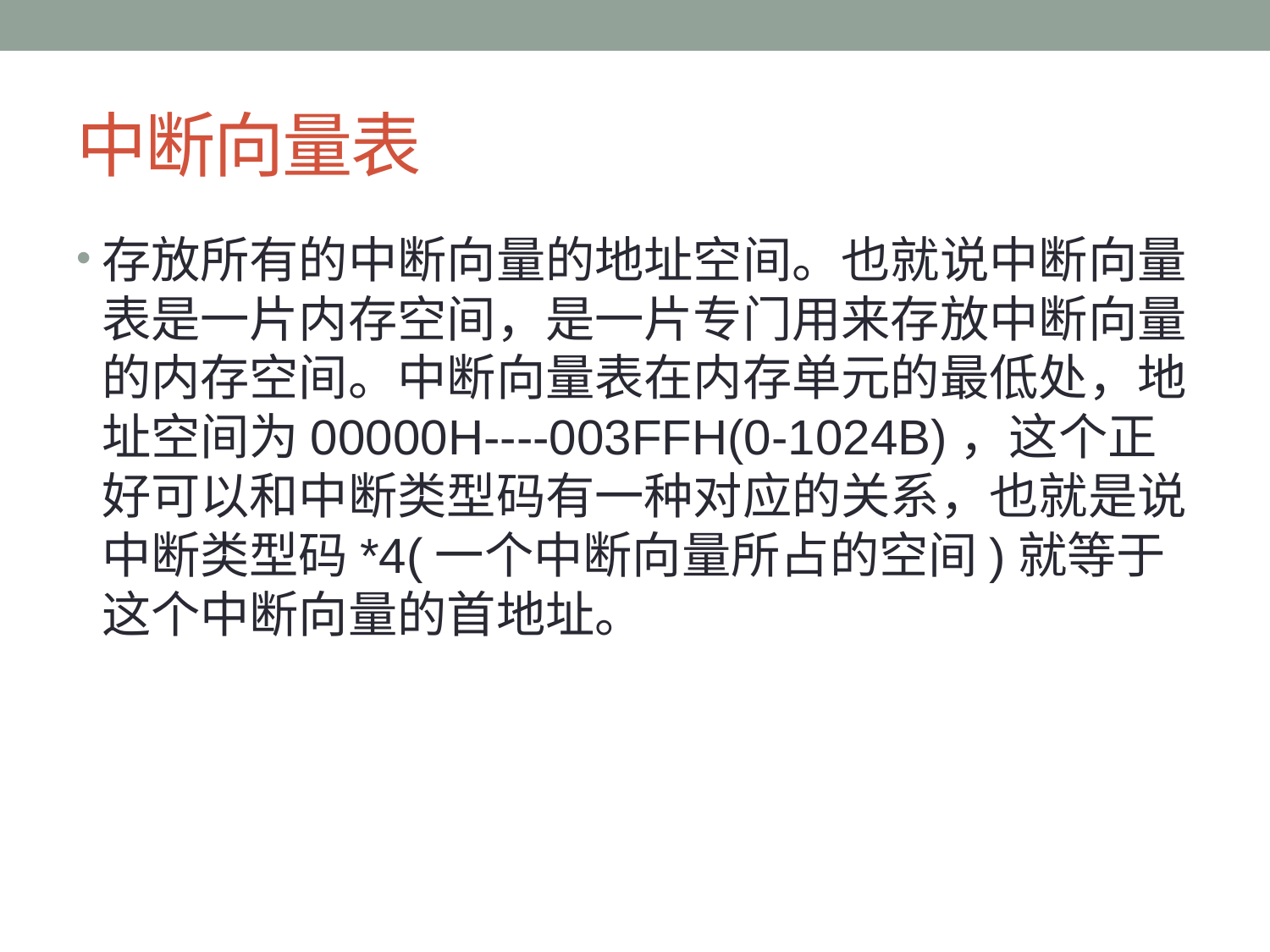

# 中断向量表
存放所有的中断向量的地址空间。也就说中断向量表是一片内存空间，是一片专门用来存放中断向量的内存空间。中断向量表在内存单元的最低处，地址空间为00000H----003FFH(0-1024B)，这个正好可以和中断类型码有一种对应的关系，也就是说中断类型码*4(一个中断向量所占的空间)就等于这个中断向量的首地址。